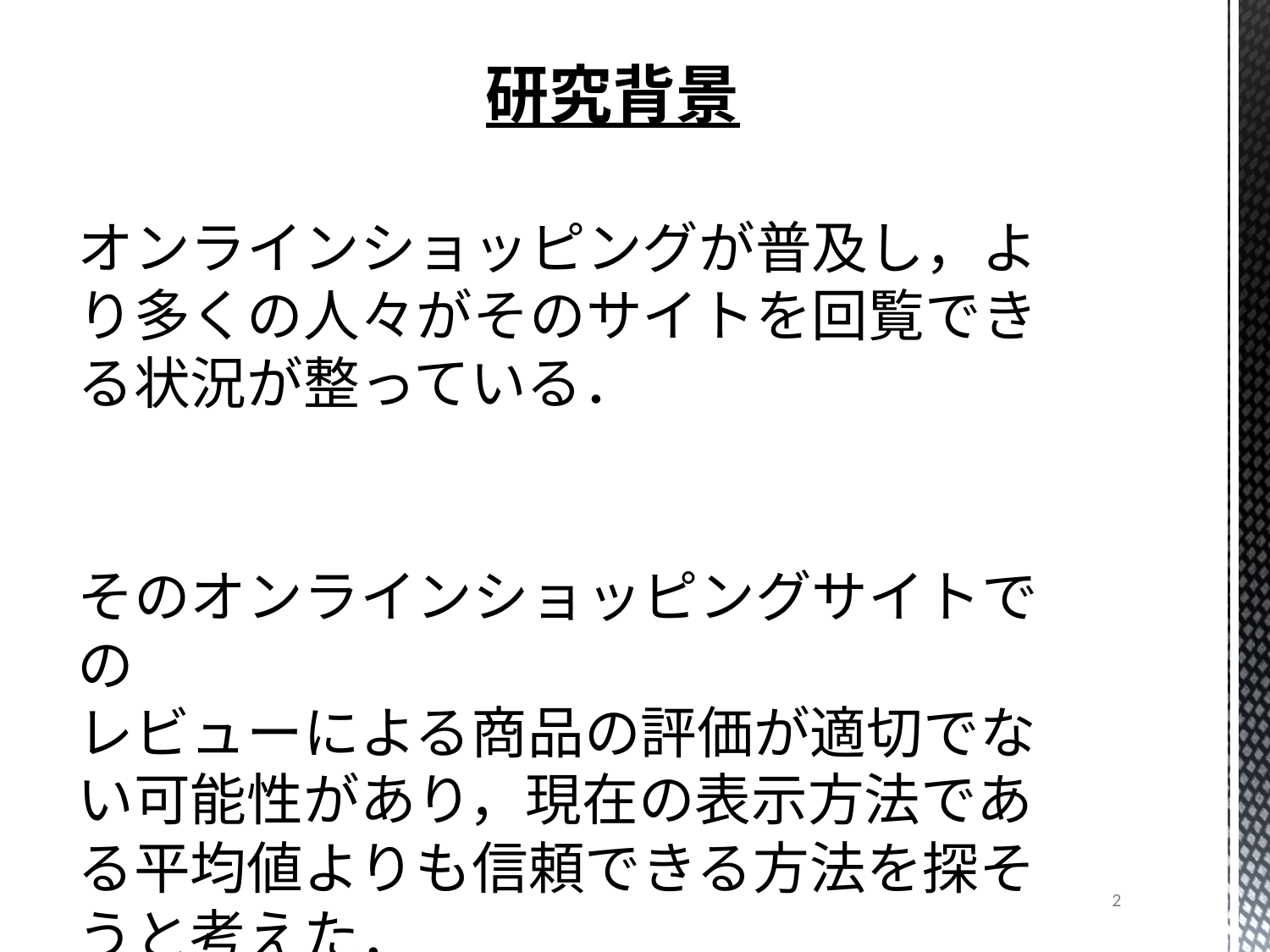

研究背景

オンラインショッピングが普及し，より多くの人々がそのサイトを回覧できる状況が整っている．
そのオンラインショッピングサイトでの
レビューによる商品の評価が適切でない可能性があり，現在の表示方法である平均値よりも信頼できる方法を探そうと考えた．

2